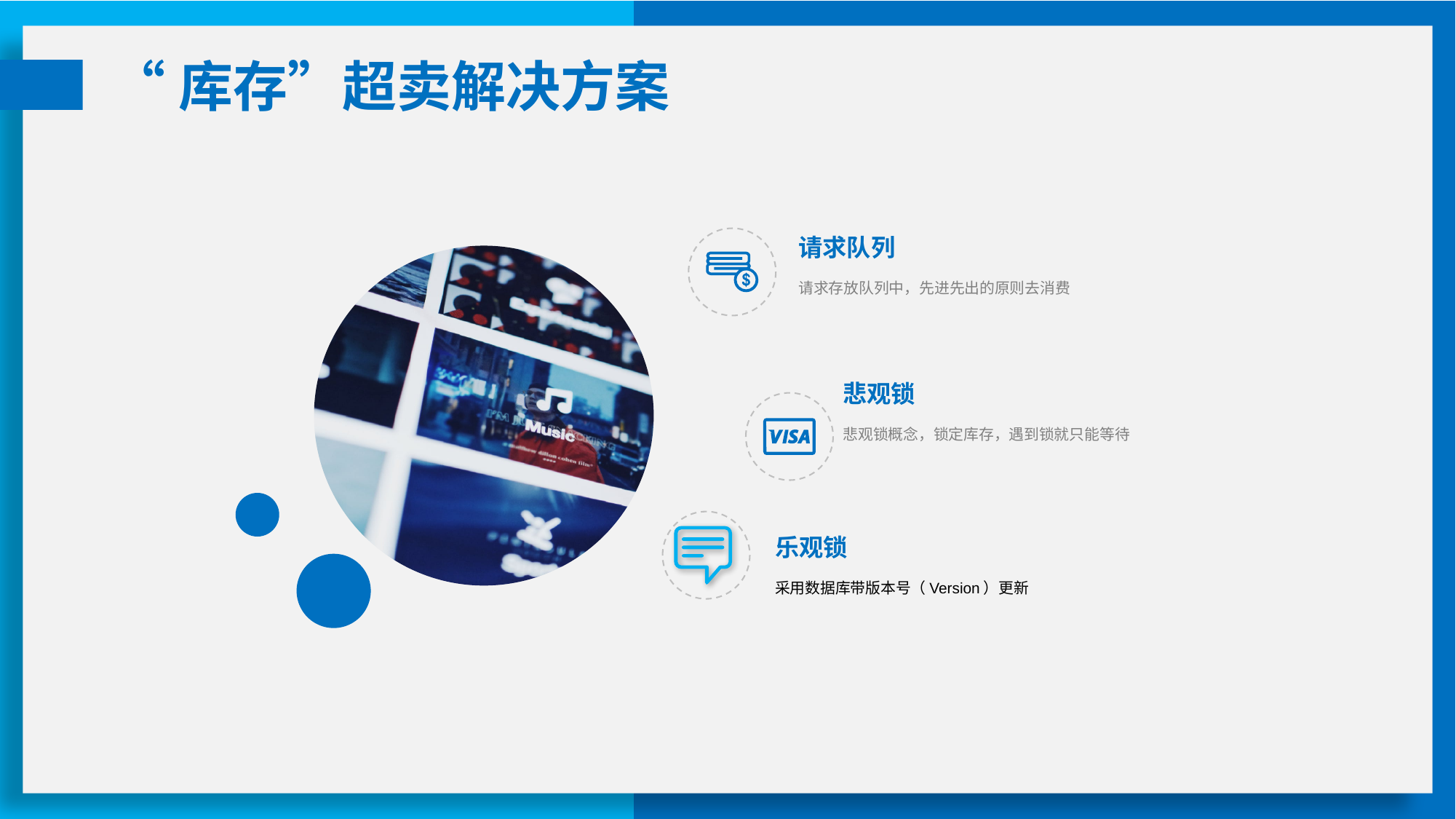

# “库存”超卖解决方案
请求队列
请求存放队列中，先进先出的原则去消费

悲观锁
悲观锁概念，锁定库存，遇到锁就只能等待

乐观锁
采用数据库带版本号（Version）更新